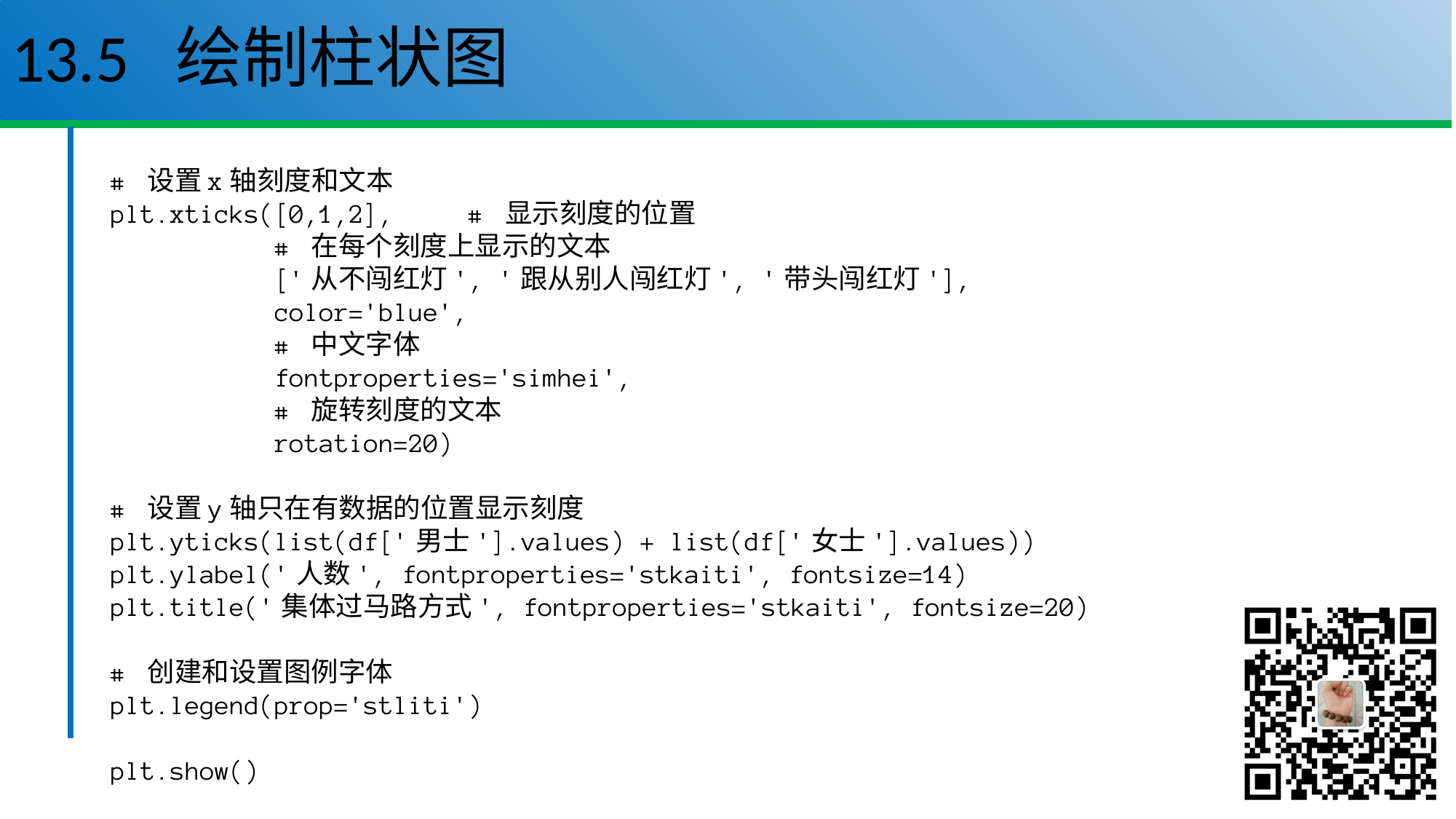

# 13.5  绘制柱状图
# 设置x轴刻度和文本
plt.xticks([0,1,2],     # 显示刻度的位置
           # 在每个刻度上显示的文本
           ['从不闯红灯', '跟从别人闯红灯', '带头闯红灯'],
           color='blue',
           # 中文字体
           fontproperties='simhei',
           # 旋转刻度的文本
           rotation=20)

# 设置y轴只在有数据的位置显示刻度
plt.yticks(list(df['男士'].values) + list(df['女士'].values))
plt.ylabel('人数', fontproperties='stkaiti', fontsize=14)
plt.title('集体过马路方式', fontproperties='stkaiti', fontsize=20)

# 创建和设置图例字体
plt.legend(prop='stliti')

plt.show()

20